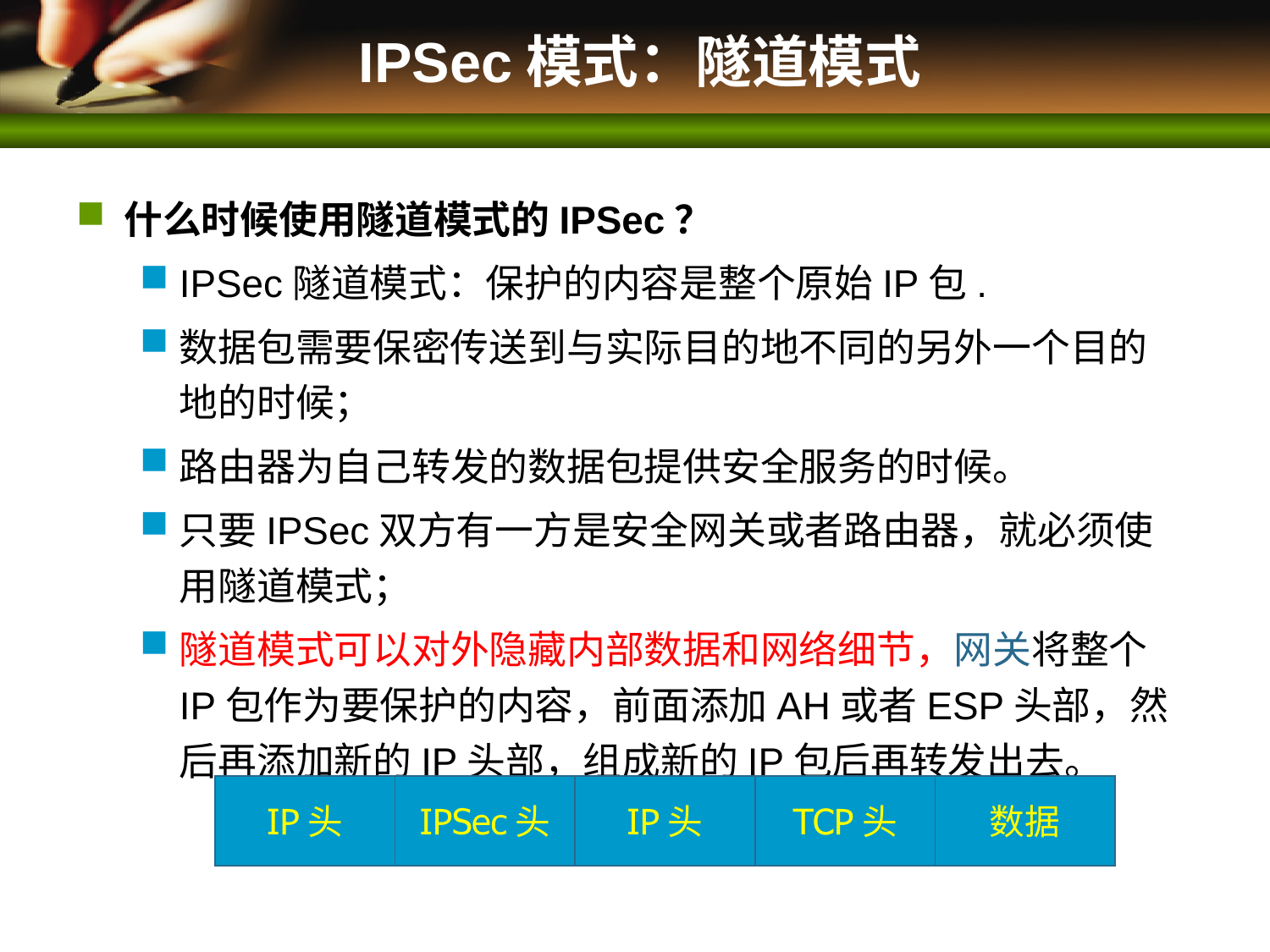

# IPSec模式：隧道模式
什么时候使用隧道模式的IPSec？
IPSec隧道模式：保护的内容是整个原始IP包.
数据包需要保密传送到与实际目的地不同的另外一个目的地的时候；
路由器为自己转发的数据包提供安全服务的时候。
只要IPSec双方有一方是安全网关或者路由器，就必须使用隧道模式；
隧道模式可以对外隐藏内部数据和网络细节，网关将整个IP包作为要保护的内容，前面添加AH或者ESP头部，然后再添加新的IP头部，组成新的IP包后再转发出去。

IP头
IPSec头
IP头
TCP头
数据